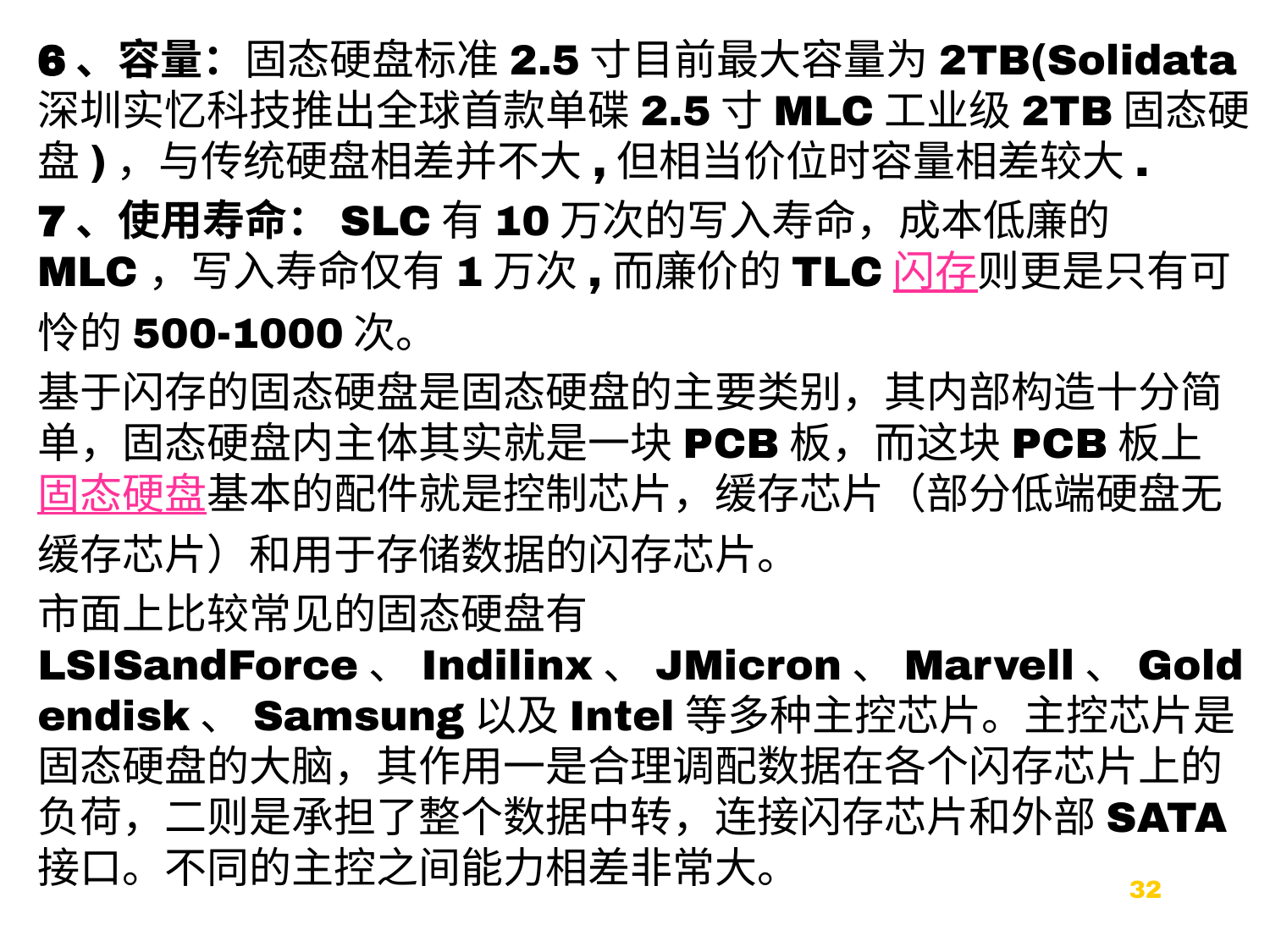

6、容量：固态硬盘标准2.5寸目前最大容量为2TB(Solidata 深圳实忆科技推出全球首款单碟2.5寸MLC工业级2TB固态硬盘)，与传统硬盘相差并不大,但相当价位时容量相差较大.
7、使用寿命：SLC有10万次的写入寿命，成本低廉的MLC，写入寿命仅有1万次,而廉价的TLC闪存则更是只有可怜的500-1000次。
基于闪存的固态硬盘是固态硬盘的主要类别，其内部构造十分简单，固态硬盘内主体其实就是一块PCB板，而这块PCB板上固态硬盘基本的配件就是控制芯片，缓存芯片（部分低端硬盘无缓存芯片）和用于存储数据的闪存芯片。
市面上比较常见的固态硬盘有LSISandForce、Indilinx、JMicron、Marvell、Goldendisk、Samsung以及Intel等多种主控芯片。主控芯片是固态硬盘的大脑，其作用一是合理调配数据在各个闪存芯片上的负荷，二则是承担了整个数据中转，连接闪存芯片和外部SATA接口。不同的主控之间能力相差非常大。

32